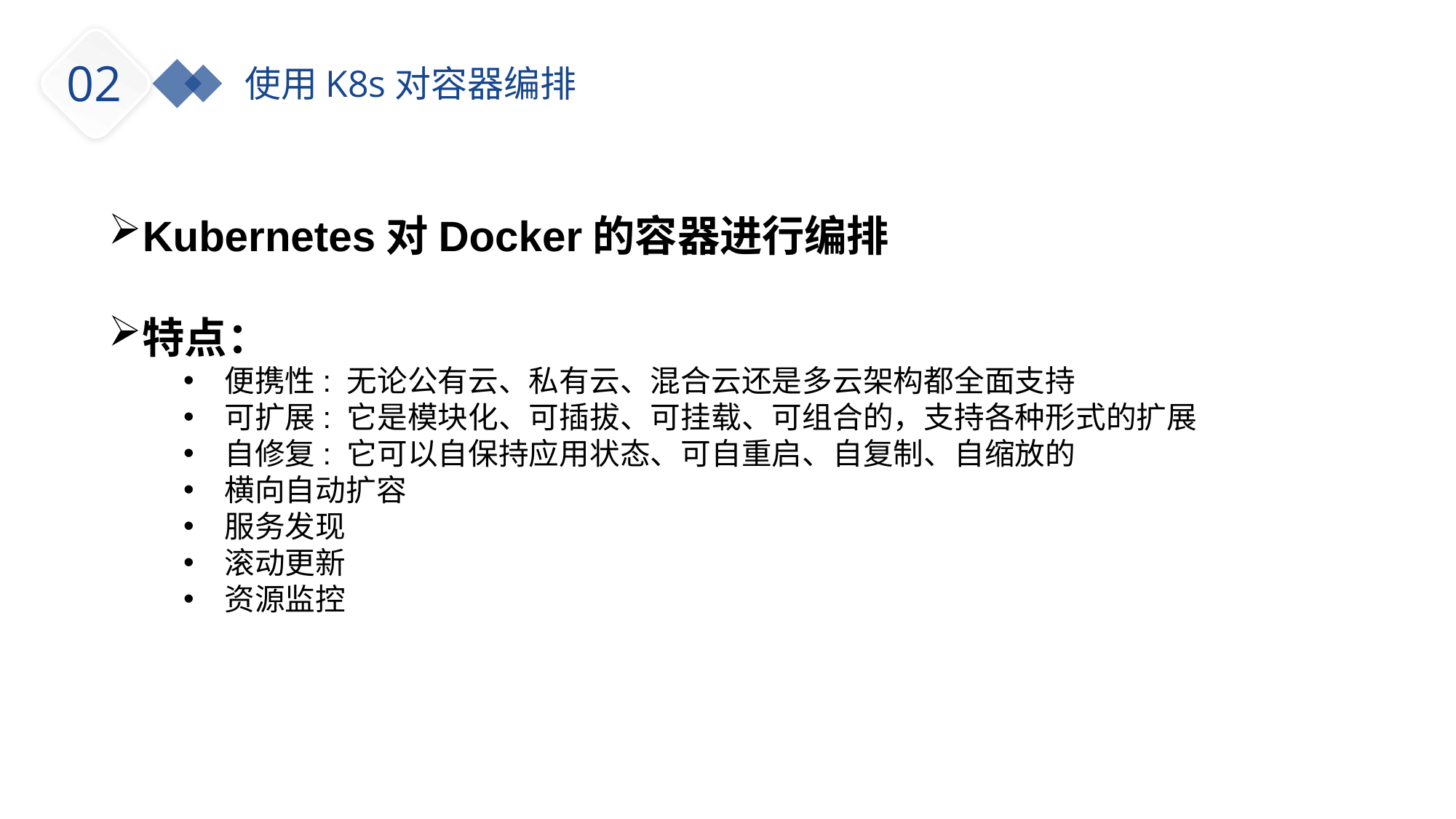

02
使用K8s对容器编排

Kubernetes对Docker的容器进行编排

特点：
便携性: 无论公有云、私有云、混合云还是多云架构都全面支持
可扩展: 它是模块化、可插拔、可挂载、可组合的，支持各种形式的扩展
自修复: 它可以自保持应用状态、可自重启、自复制、自缩放的
横向自动扩容
服务发现
滚动更新
资源监控
Dream what you want to dream; go where you want to go; be what you want to be, because you have only one life.